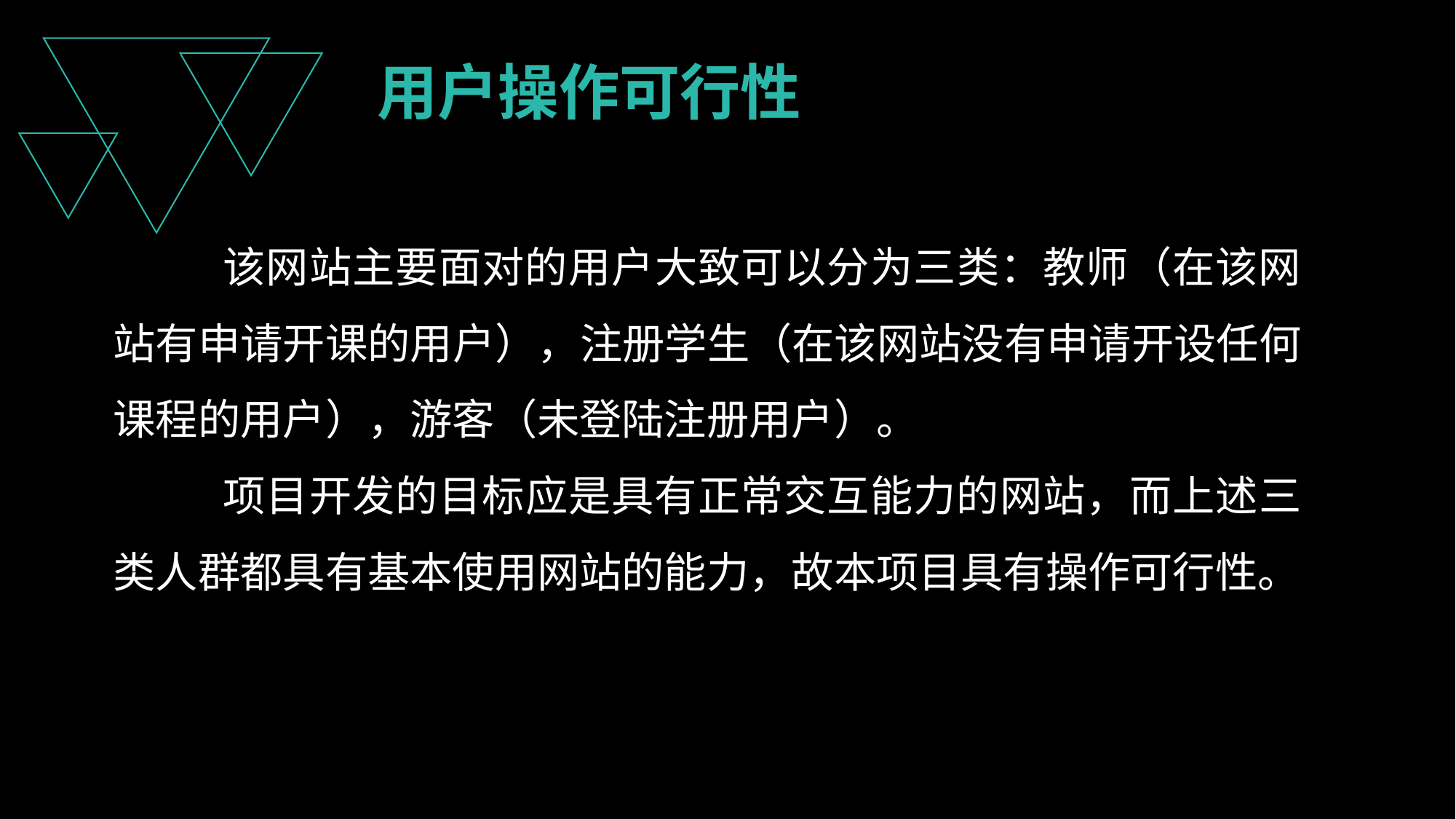

用户操作可行性

	该网站主要面对的用户大致可以分为三类：教师（在该网站有申请开课的用户），注册学生（在该网站没有申请开设任何课程的用户），游客（未登陆注册用户）。
	项目开发的目标应是具有正常交互能力的网站，而上述三类人群都具有基本使用网站的能力，故本项目具有操作可行性。